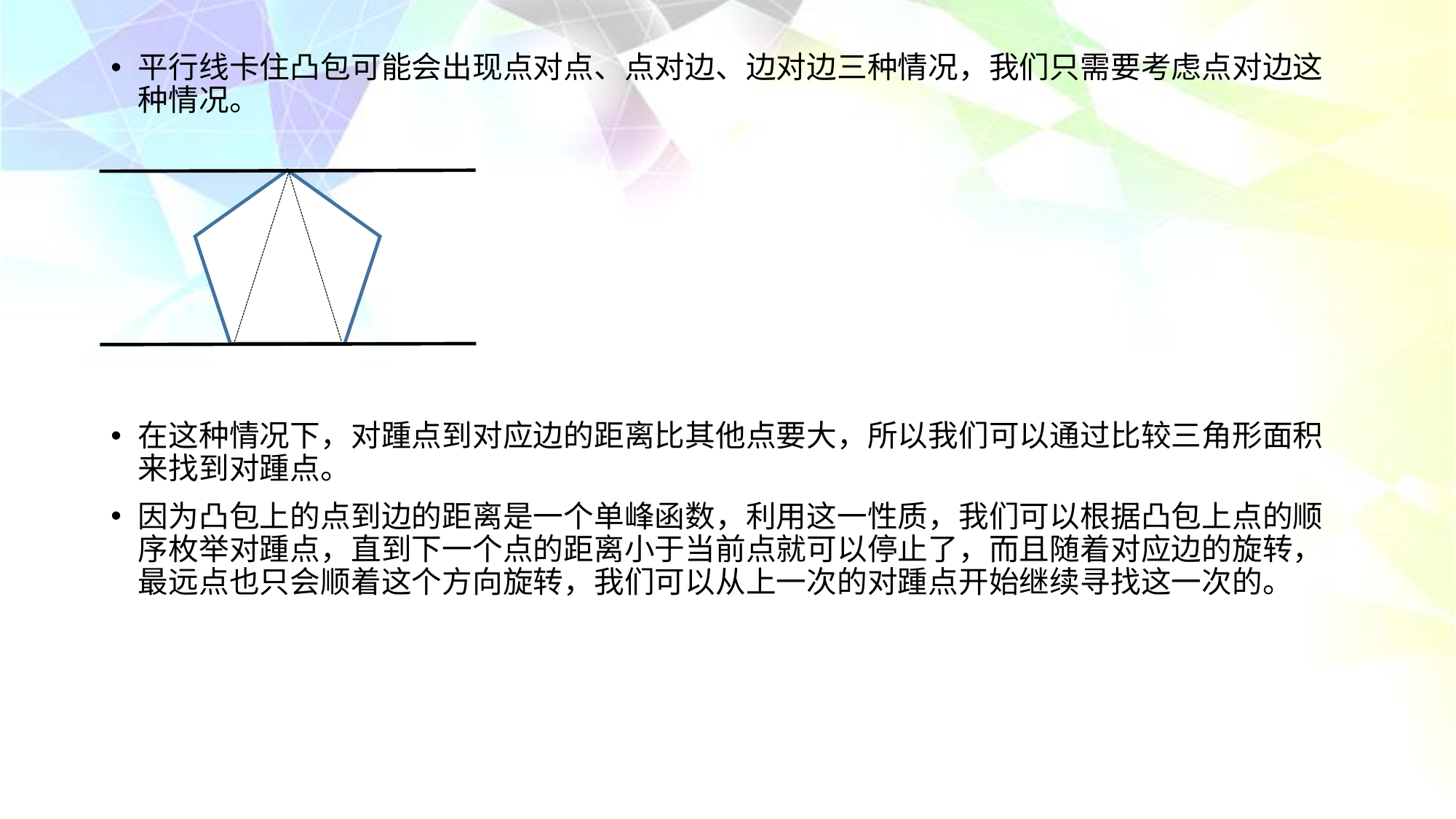

平行线卡住凸包可能会出现点对点、点对边、边对边三种情况，我们只需要考虑点对边这种情况。

在这种情况下，对踵点到对应边的距离比其他点要大，所以我们可以通过比较三角形面积来找到对踵点。
因为凸包上的点到边的距离是一个单峰函数，利用这一性质，我们可以根据凸包上点的顺序枚举对踵点，直到下一个点的距离小于当前点就可以停止了，而且随着对应边的旋转，最远点也只会顺着这个方向旋转，我们可以从上一次的对踵点开始继续寻找这一次的。